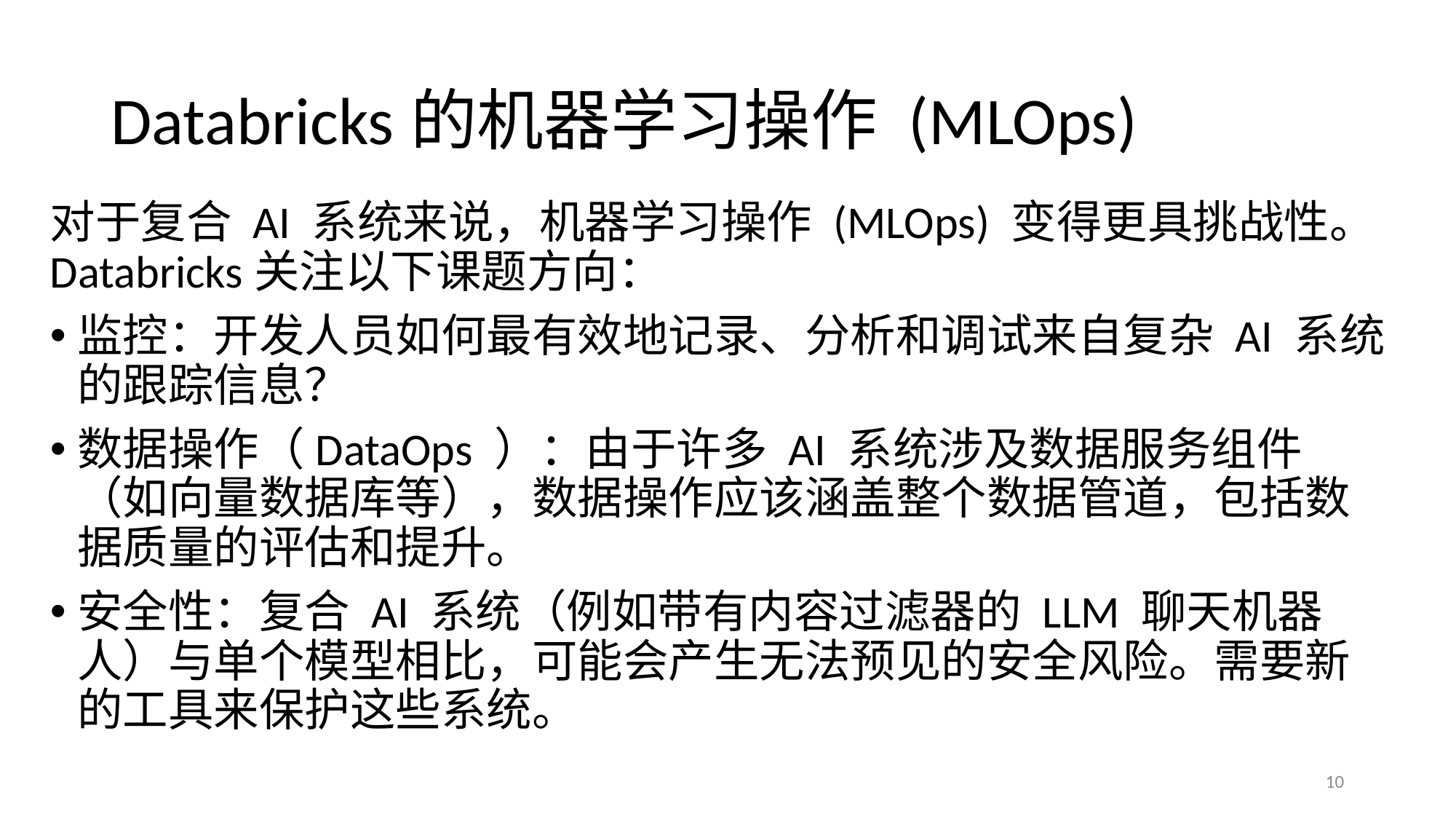

# Databricks的机器学习操作 (MLOps)
对于复合 AI 系统来说，机器学习操作 (MLOps) 变得更具挑战性。Databricks关注以下课题方向：
监控：开发人员如何最有效地记录、分析和调试来自复杂 AI 系统的跟踪信息？
数据操作（DataOps ）：由于许多 AI 系统涉及数据服务组件（如向量数据库等），数据操作应该涵盖整个数据管道，包括数据质量的评估和提升。
安全性：复合 AI 系统（例如带有内容过滤器的 LLM 聊天机器人）与单个模型相比，可能会产生无法预见的安全风险。需要新的工具来保护这些系统。
10